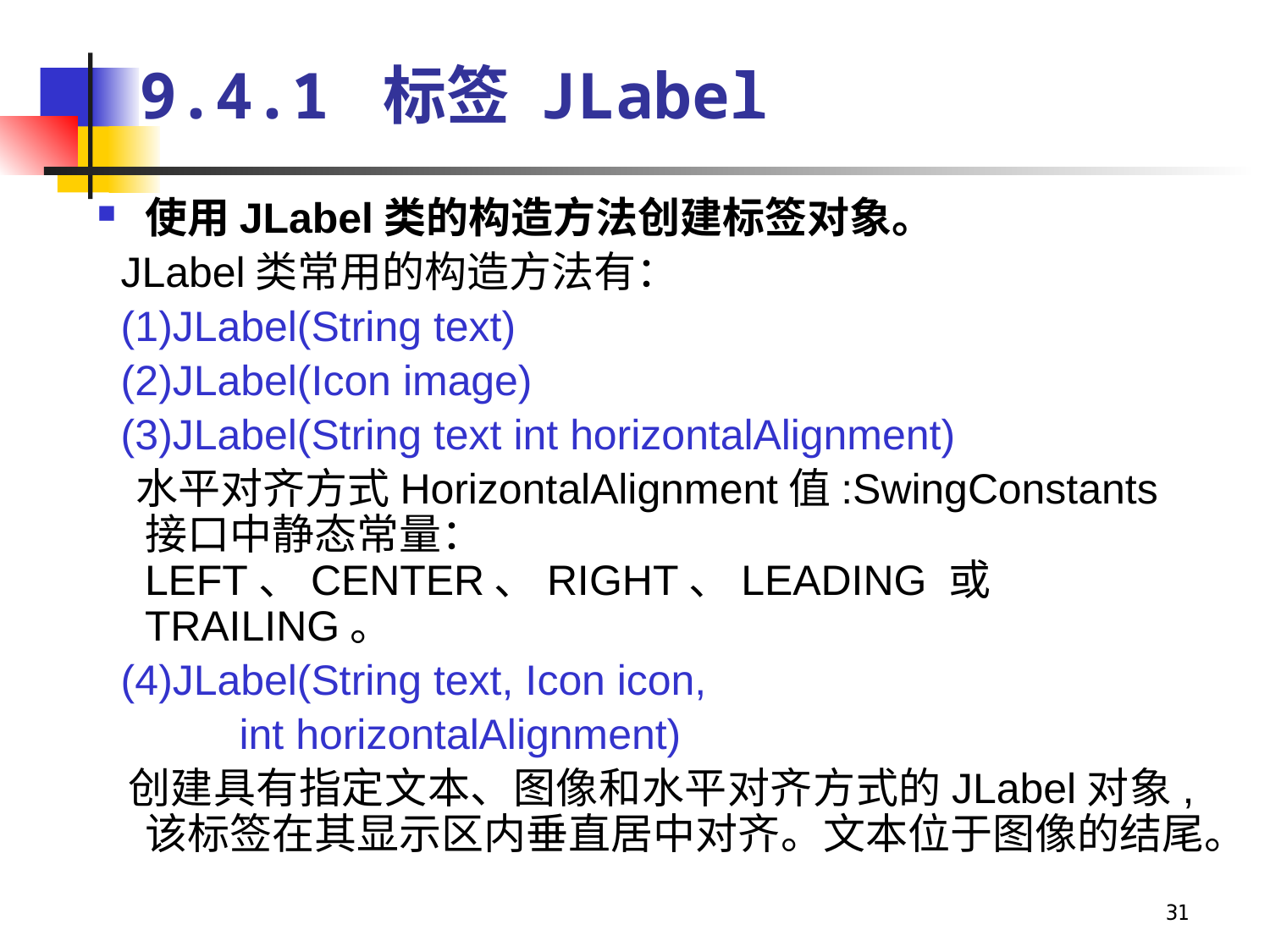

# 9.4.1 标签 JLabel
使用JLabel类的构造方法创建标签对象。
  JLabel类常用的构造方法有：
  (1)JLabel(String text)
  (2)JLabel(Icon image)
  (3)JLabel(String text int horizontalAlignment)
   水平对齐方式HorizontalAlignment值:SwingConstants接口中静态常量：LEFT、CENTER、RIGHT、LEADING 或 TRAILING。
  (4)JLabel(String text, Icon icon,
            int horizontalAlignment)
  创建具有指定文本、图像和水平对齐方式的JLabel对象,该标签在其显示区内垂直居中对齐。文本位于图像的结尾。